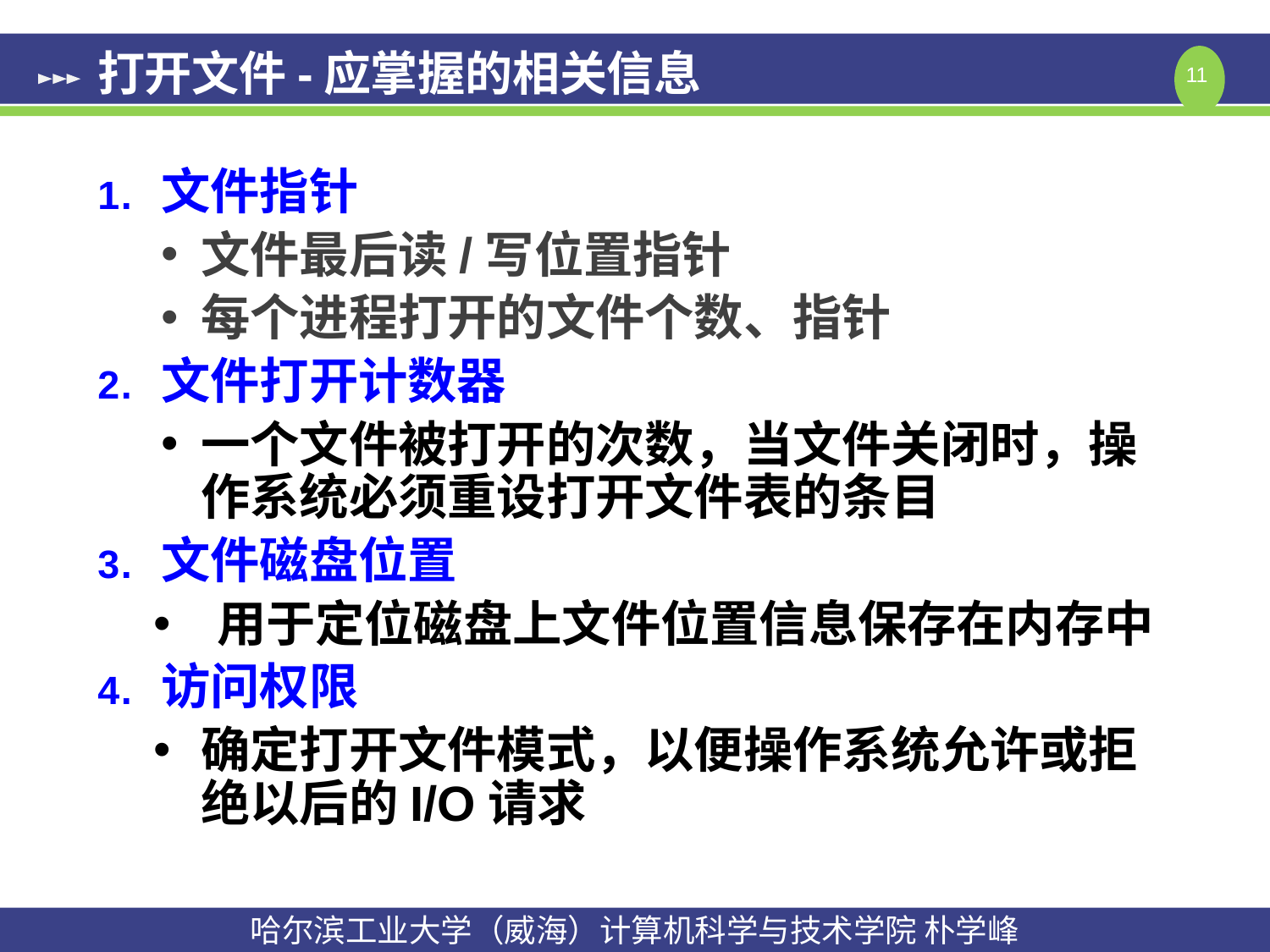

# 打开文件-应掌握的相关信息
文件指针
文件最后读/写位置指针
每个进程打开的文件个数、指针
文件打开计数器
一个文件被打开的次数，当文件关闭时，操作系统必须重设打开文件表的条目
文件磁盘位置
用于定位磁盘上文件位置信息保存在内存中
访问权限
确定打开文件模式，以便操作系统允许或拒绝以后的I/O请求